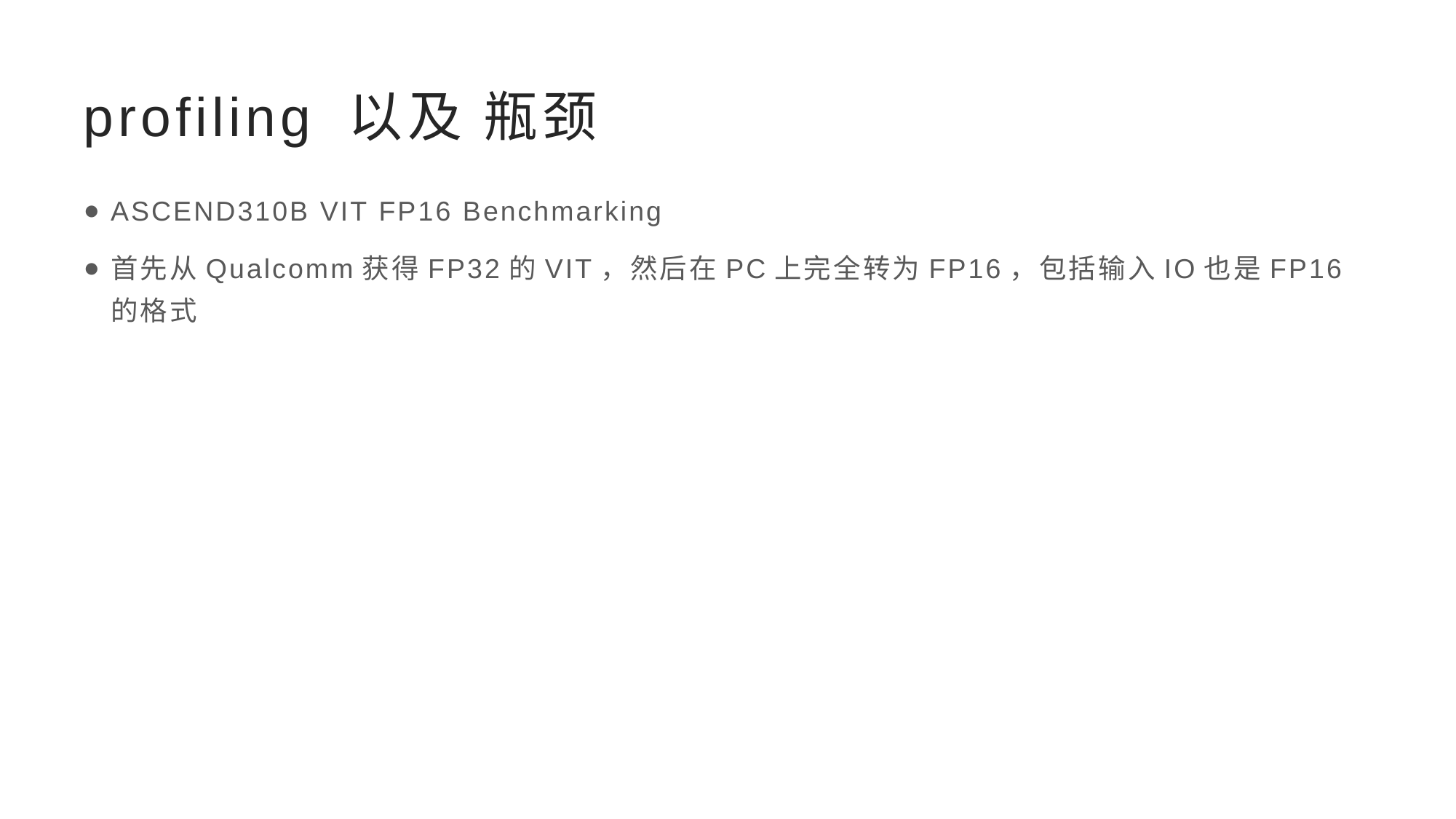

# profiling 以及 瓶颈
ASCEND310B VIT FP16 Benchmarking
首先从Qualcomm获得FP32的VIT，然后在PC上完全转为FP16，包括输入IO也是FP16的格式